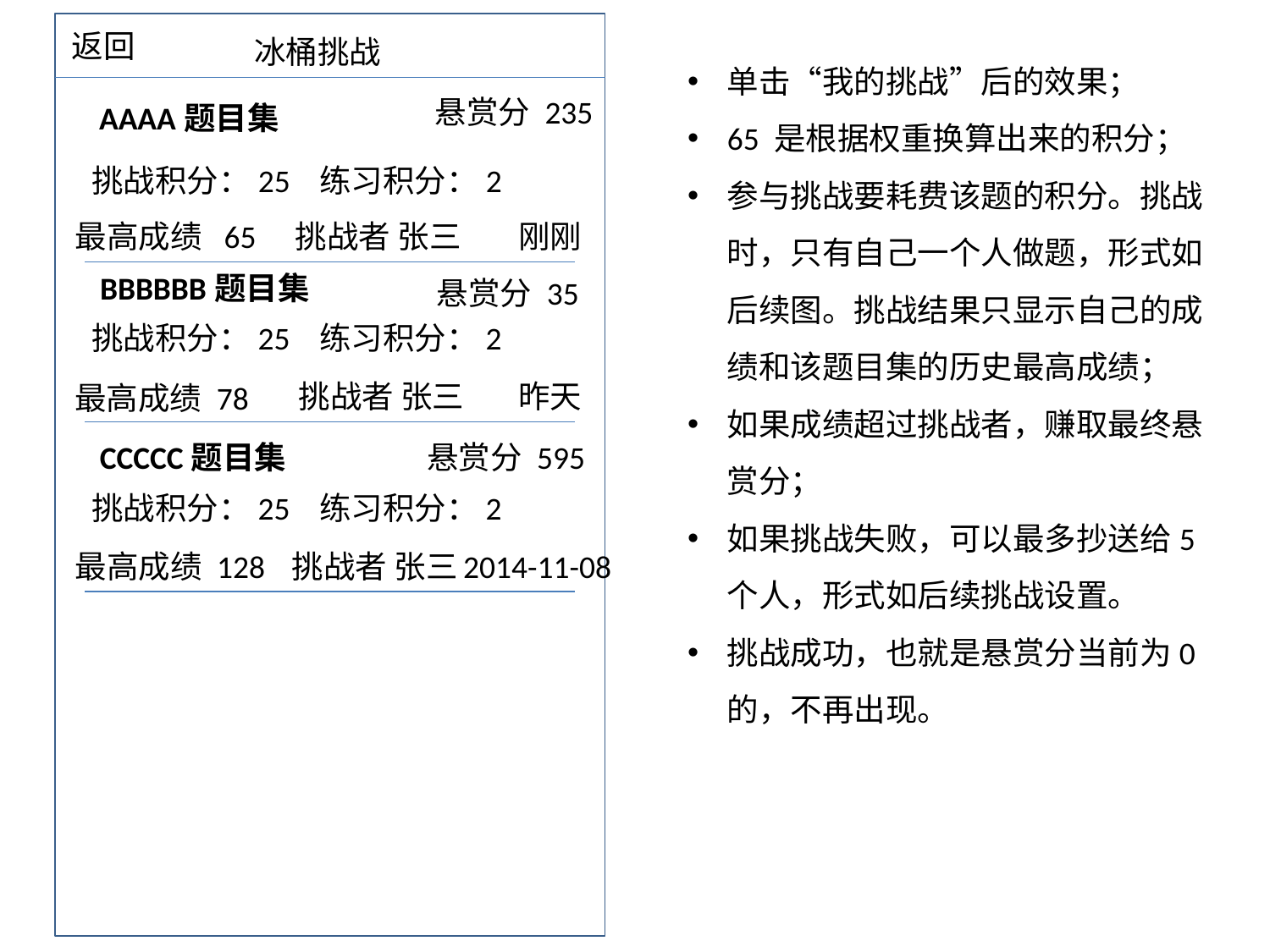

返回
冰桶挑战
单击“我的挑战”后的效果；
65 是根据权重换算出来的积分；
参与挑战要耗费该题的积分。挑战时，只有自己一个人做题，形式如后续图。挑战结果只显示自己的成绩和该题目集的历史最高成绩；
如果成绩超过挑战者，赚取最终悬赏分；
如果挑战失败，可以最多抄送给5个人，形式如后续挑战设置。
挑战成功，也就是悬赏分当前为0的，不再出现。
悬赏分 235
AAAA题目集
挑战积分：25   练习积分：2
最高成绩  65
挑战者 张三
刚刚
BBBBBB题目集
悬赏分 35
挑战积分：25   练习积分：2
挑战者 张三
昨天
最高成绩 78
CCCCC题目集
悬赏分 595
挑战积分：25   练习积分：2
最高成绩 128
挑战者 张三
2014-11-08